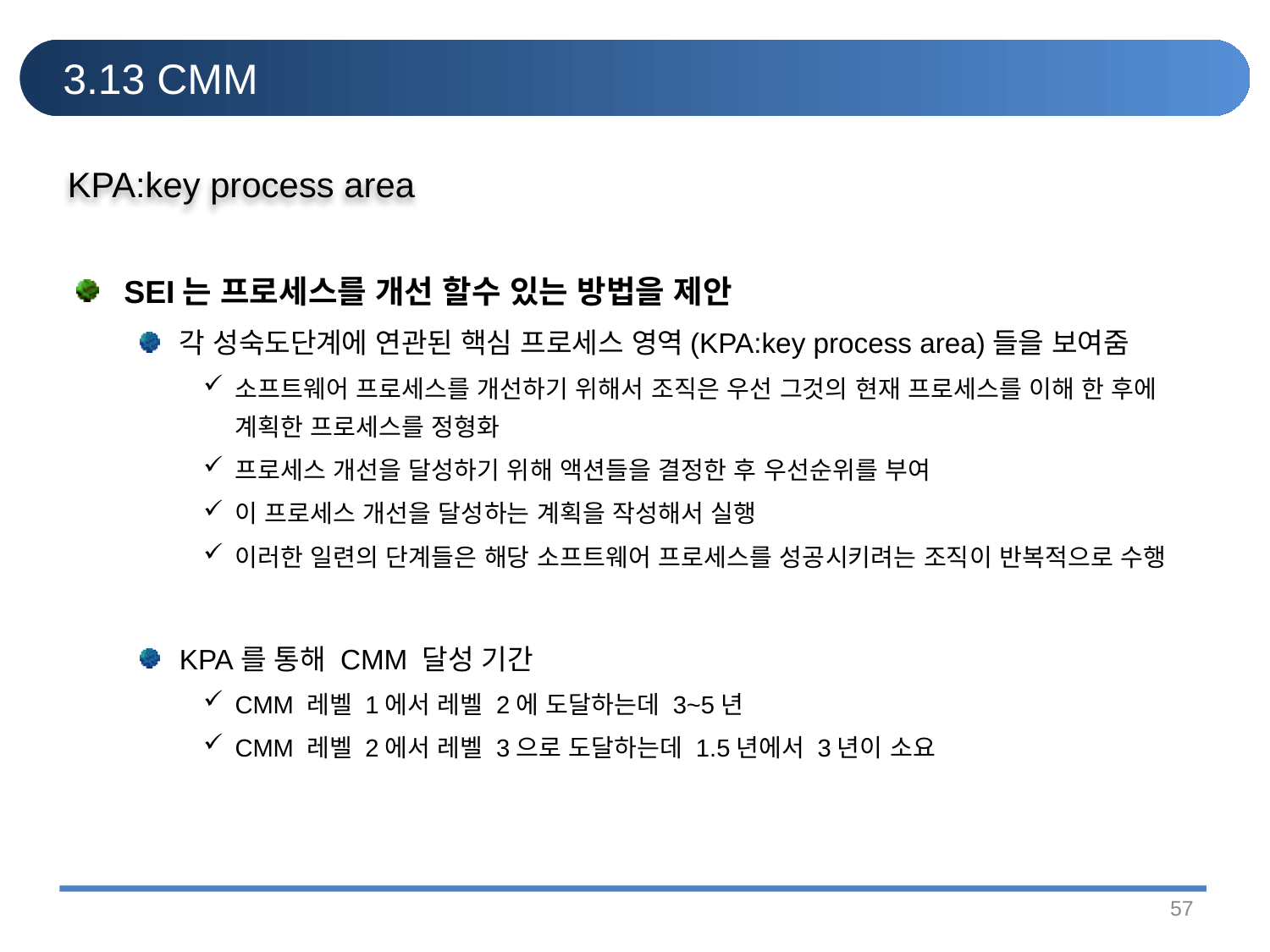

# 3.13 CMM
KPA:key process area
SEI는 프로세스를 개선 할수 있는 방법을 제안
각 성숙도단계에 연관된 핵심 프로세스 영역(KPA:key process area)들을 보여줌
소프트웨어 프로세스를 개선하기 위해서 조직은 우선 그것의 현재 프로세스를 이해 한 후에 계획한 프로세스를 정형화
프로세스 개선을 달성하기 위해 액션들을 결정한 후 우선순위를 부여
이 프로세스 개선을 달성하는 계획을 작성해서 실행
이러한 일련의 단계들은 해당 소프트웨어 프로세스를 성공시키려는 조직이 반복적으로 수행

KPA를 통해 CMM 달성 기간
CMM 레벨 1에서 레벨 2에 도달하는데 3~5년
CMM 레벨 2에서 레벨 3으로 도달하는데 1.5년에서 3년이 소요

57